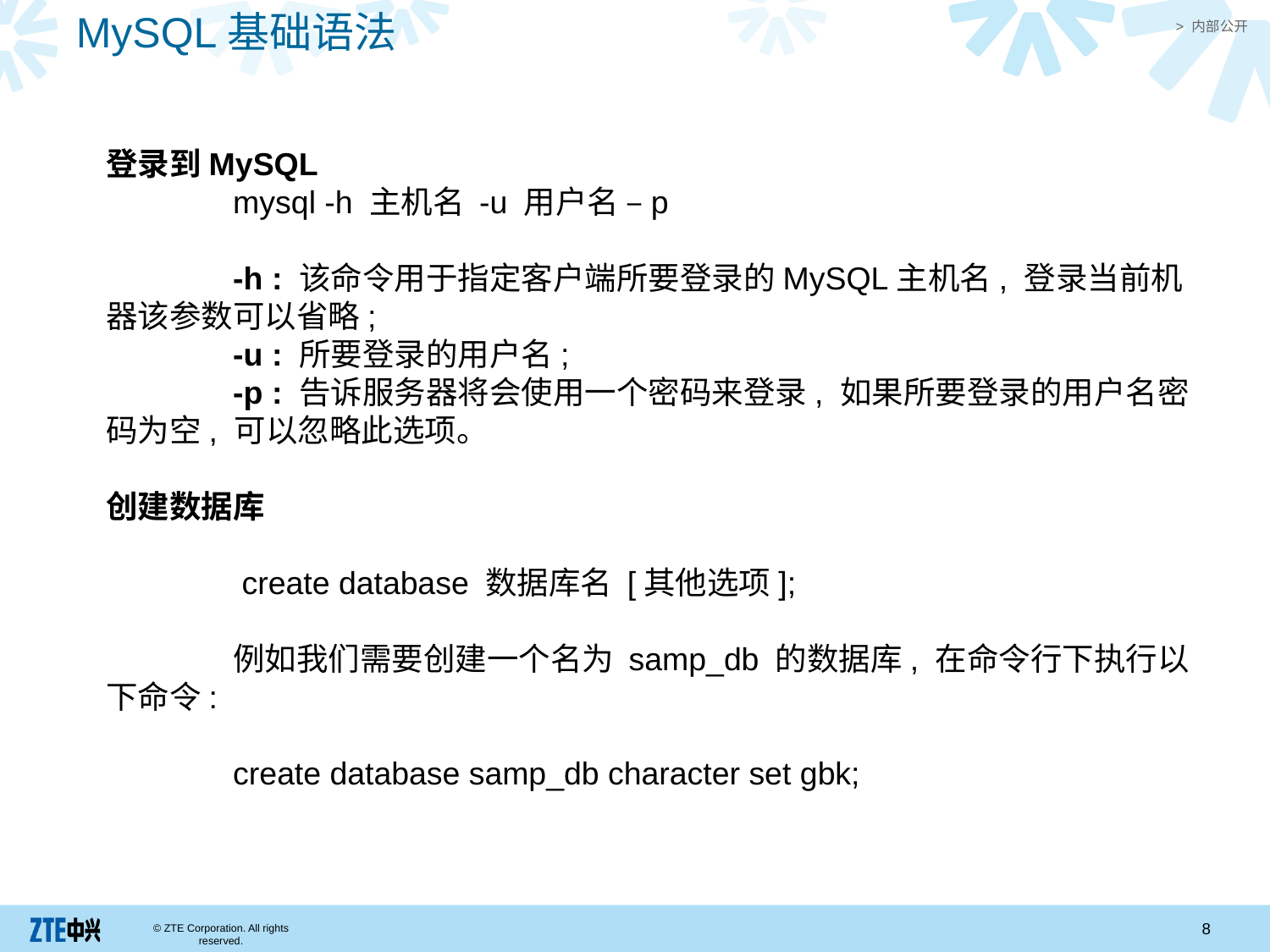

MySQL基础语法
登录到MySQL
	mysql -h 主机名 -u 用户名 –p

	-h : 该命令用于指定客户端所要登录的MySQL主机名, 登录当前机器该参数可以省略;
	-u : 所要登录的用户名;
	-p : 告诉服务器将会使用一个密码来登录, 如果所要登录的用户名密码为空, 可以忽略此选项。

创建数据库

	 create database 数据库名 [其他选项];

	例如我们需要创建一个名为 samp_db 的数据库, 在命令行下执行以下命令:

	create database samp_db character set gbk;

8